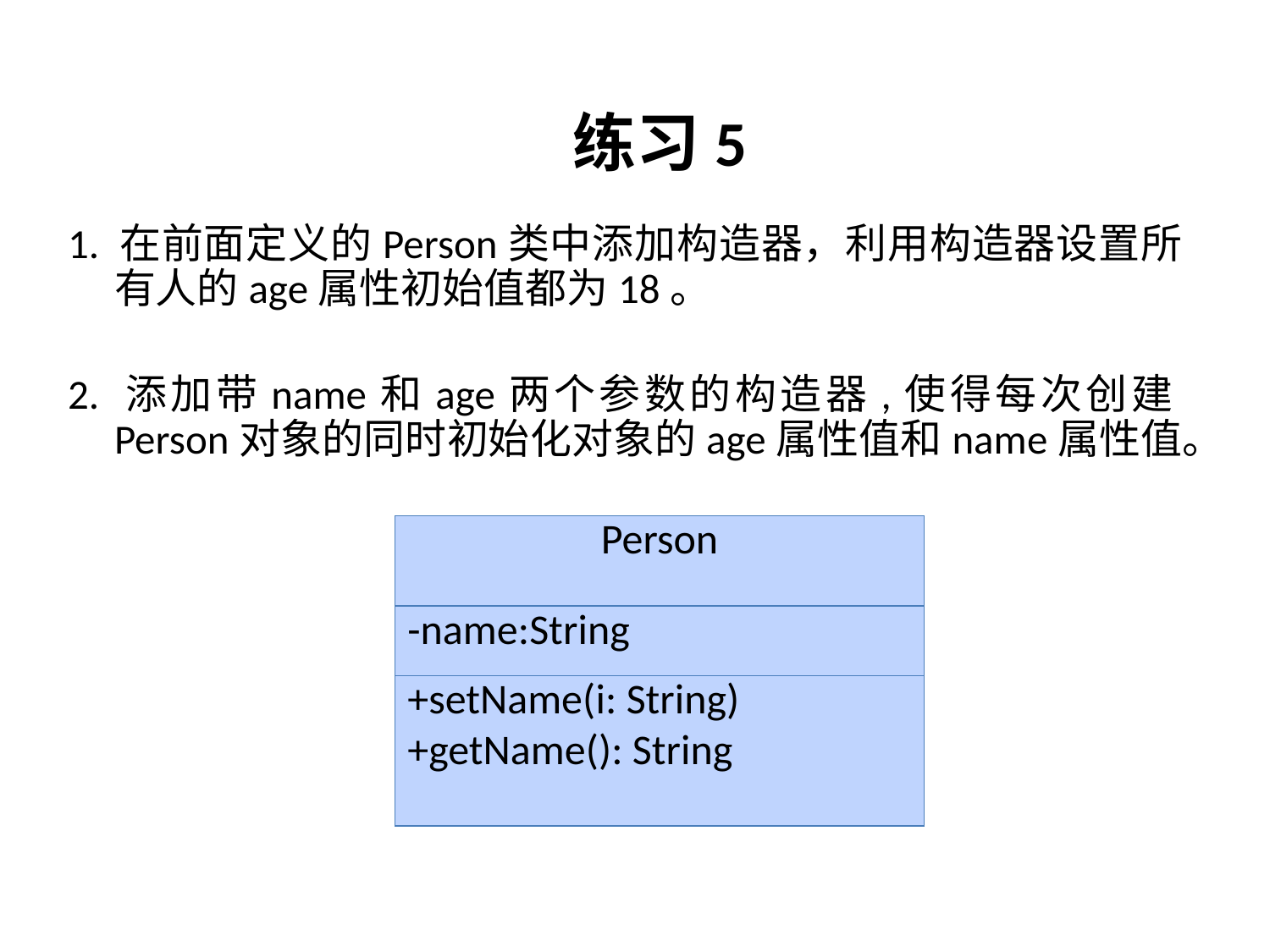

# 练习5
1. 在前面定义的Person类中添加构造器，利用构造器设置所有人的age属性初始值都为18。

2. 添加带name和age两个参数的构造器,使得每次创建Person对象的同时初始化对象的age属性值和name属性值。
| Person |
| --- |
| -name:String |
| +setName(i: String) +getName(): String |